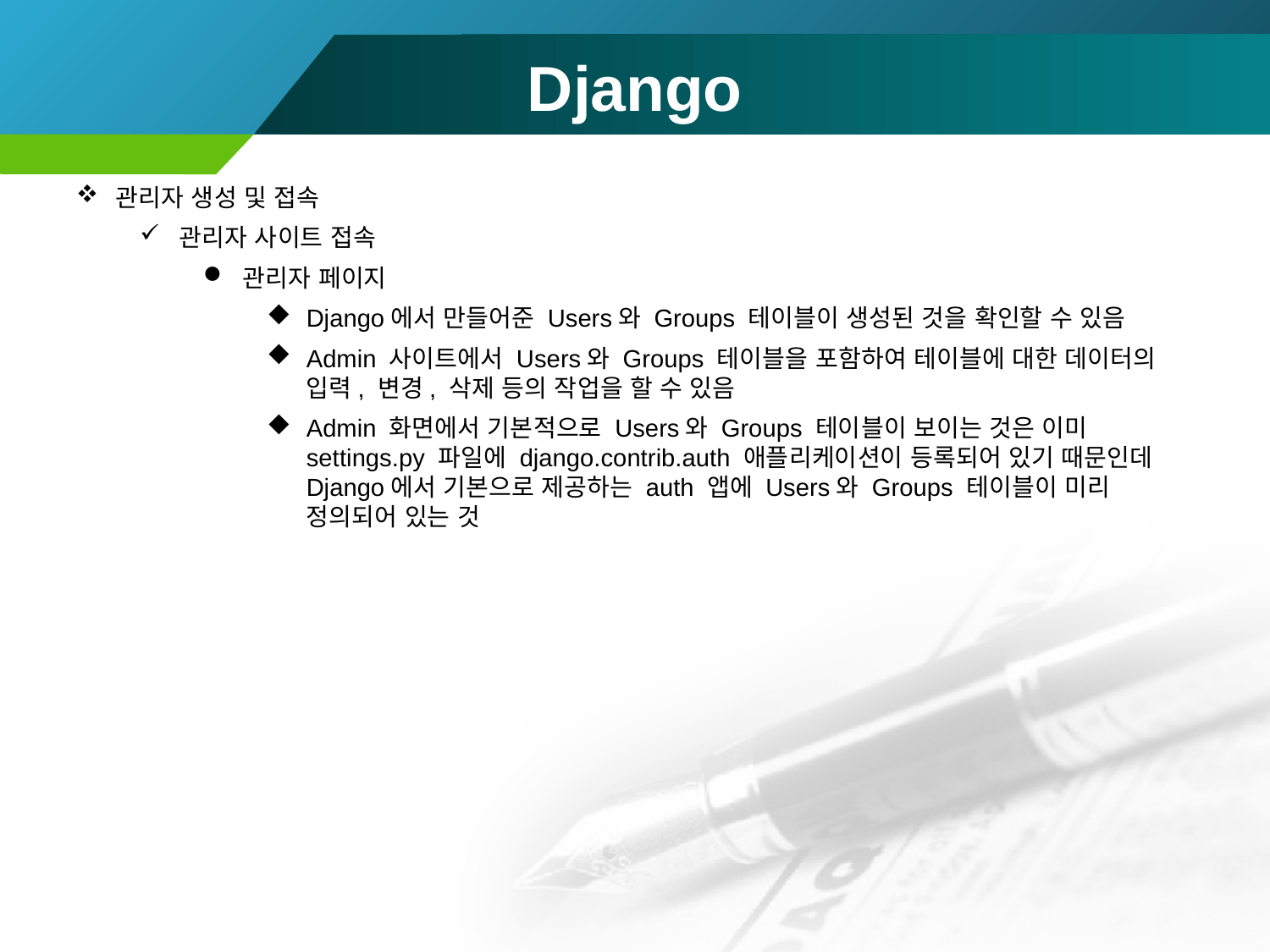

# Django
관리자 생성 및 접속
관리자 사이트 접속
관리자 페이지
Django에서 만들어준 Users와 Groups 테이블이 생성된 것을 확인할 수 있음
Admin 사이트에서 Users와 Groups 테이블을 포함하여 테이블에 대한 데이터의 입력, 변경, 삭제 등의 작업을 할 수 있음
Admin 화면에서 기본적으로 Users와 Groups 테이블이 보이는 것은 이미 settings.py 파일에 django.contrib.auth 애플리케이션이 등록되어 있기 때문인데 Django에서 기본으로 제공하는 auth 앱에 Users와 Groups 테이블이 미리 정의되어 있는 것